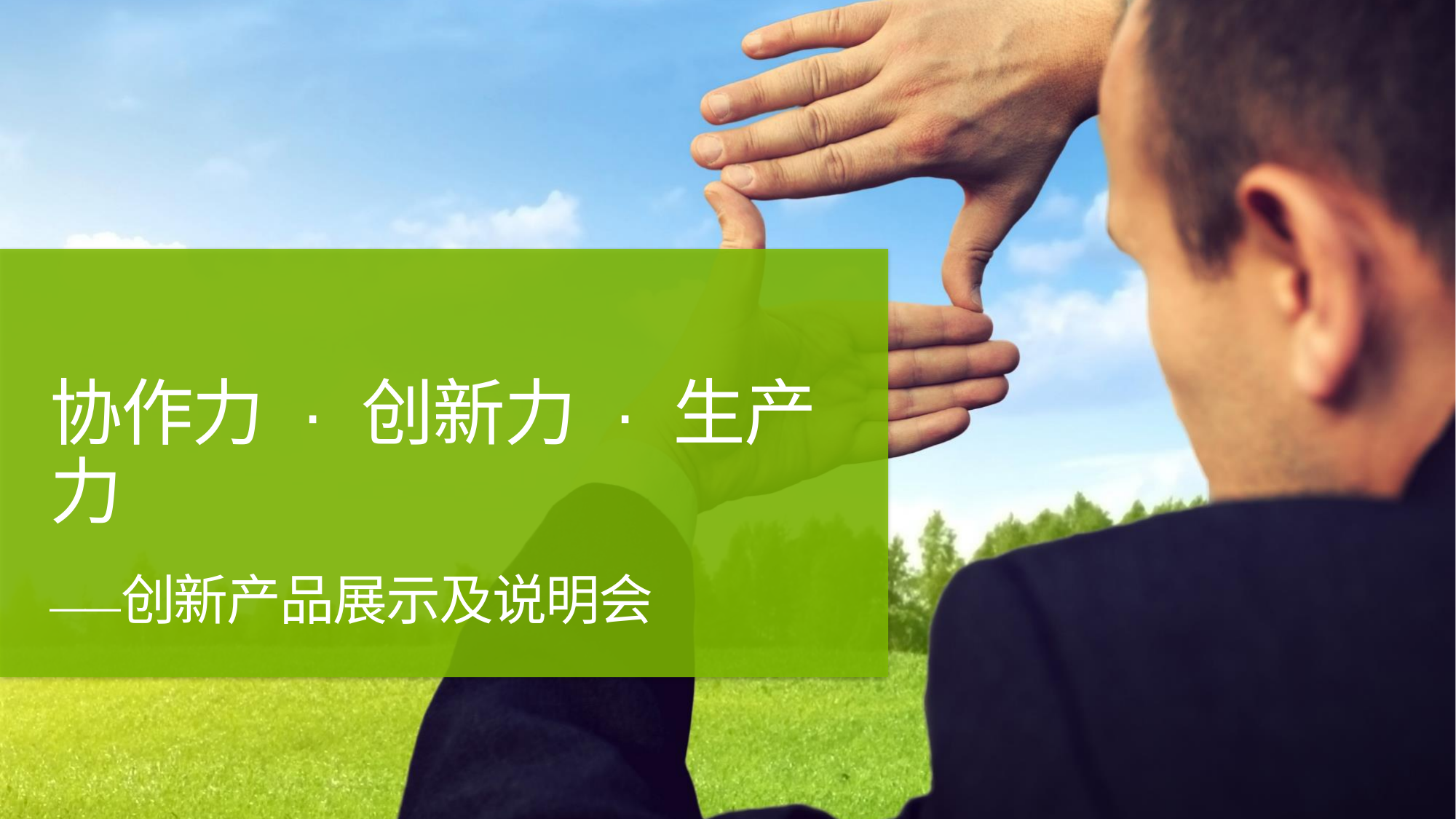

# 协作力 · 创新力 · 生产力 ——创新产品展示及说明会